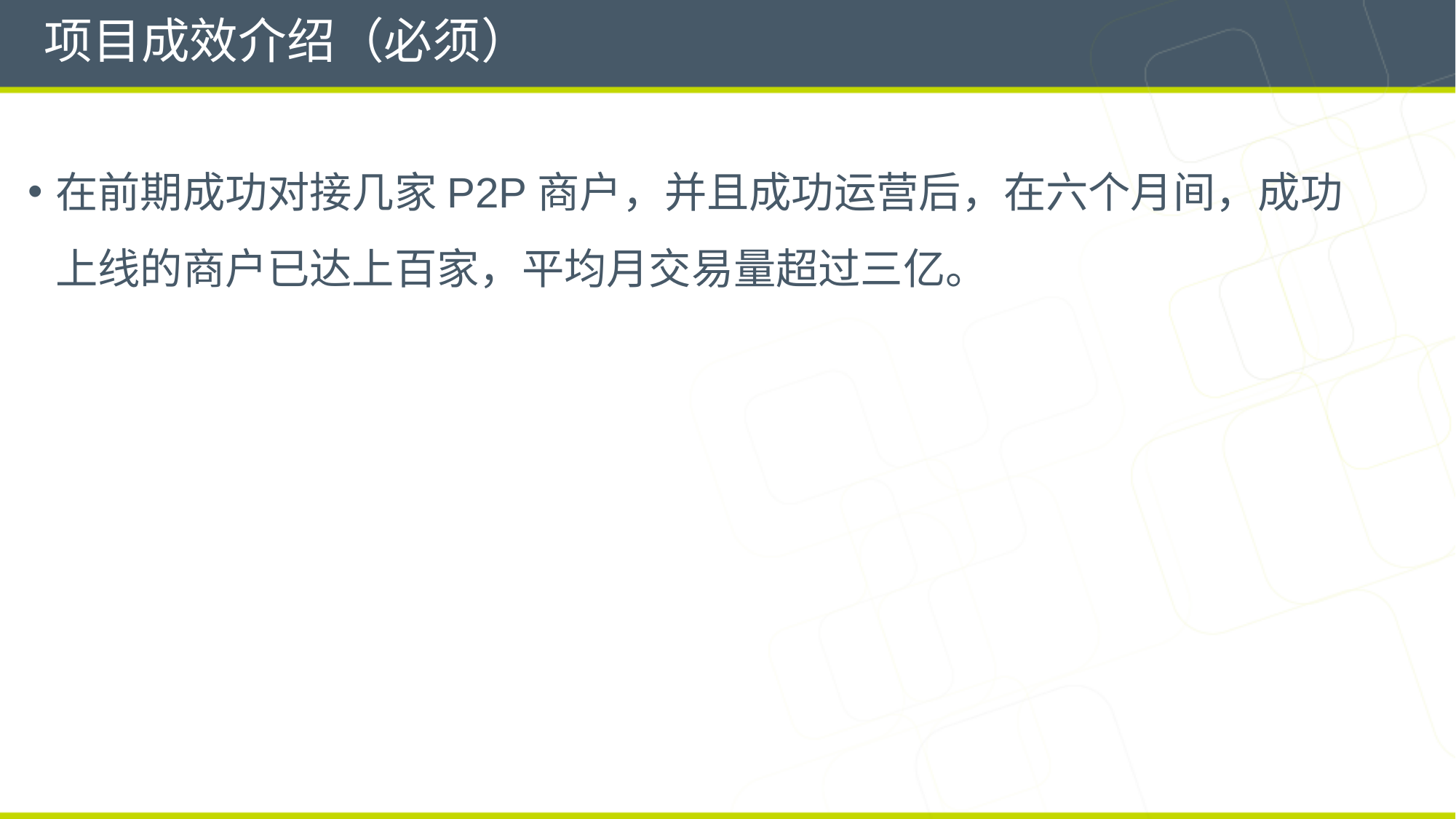

# 项目成效介绍（必须）
在前期成功对接几家P2P商户，并且成功运营后，在六个月间，成功上线的商户已达上百家，平均月交易量超过三亿。